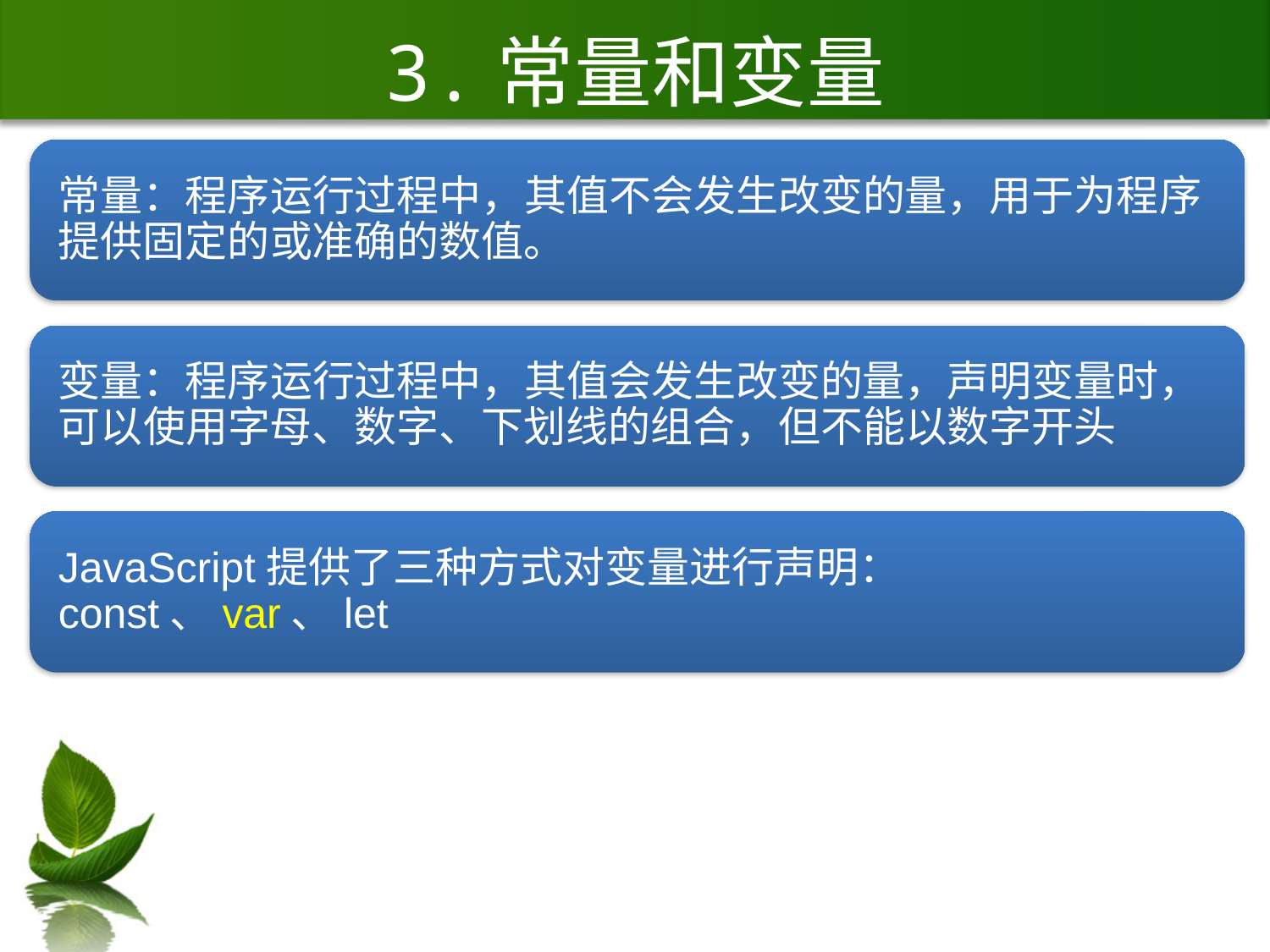

# 3.常量和变量
常量：程序运行过程中，其值不会发生改变的量，用于为程序提供固定的或准确的数值。
变量：程序运行过程中，其值会发生改变的量，声明变量时，可以使用字母、数字、下划线的组合，但不能以数字开头
JavaScript提供了三种方式对变量进行声明：const、var、let